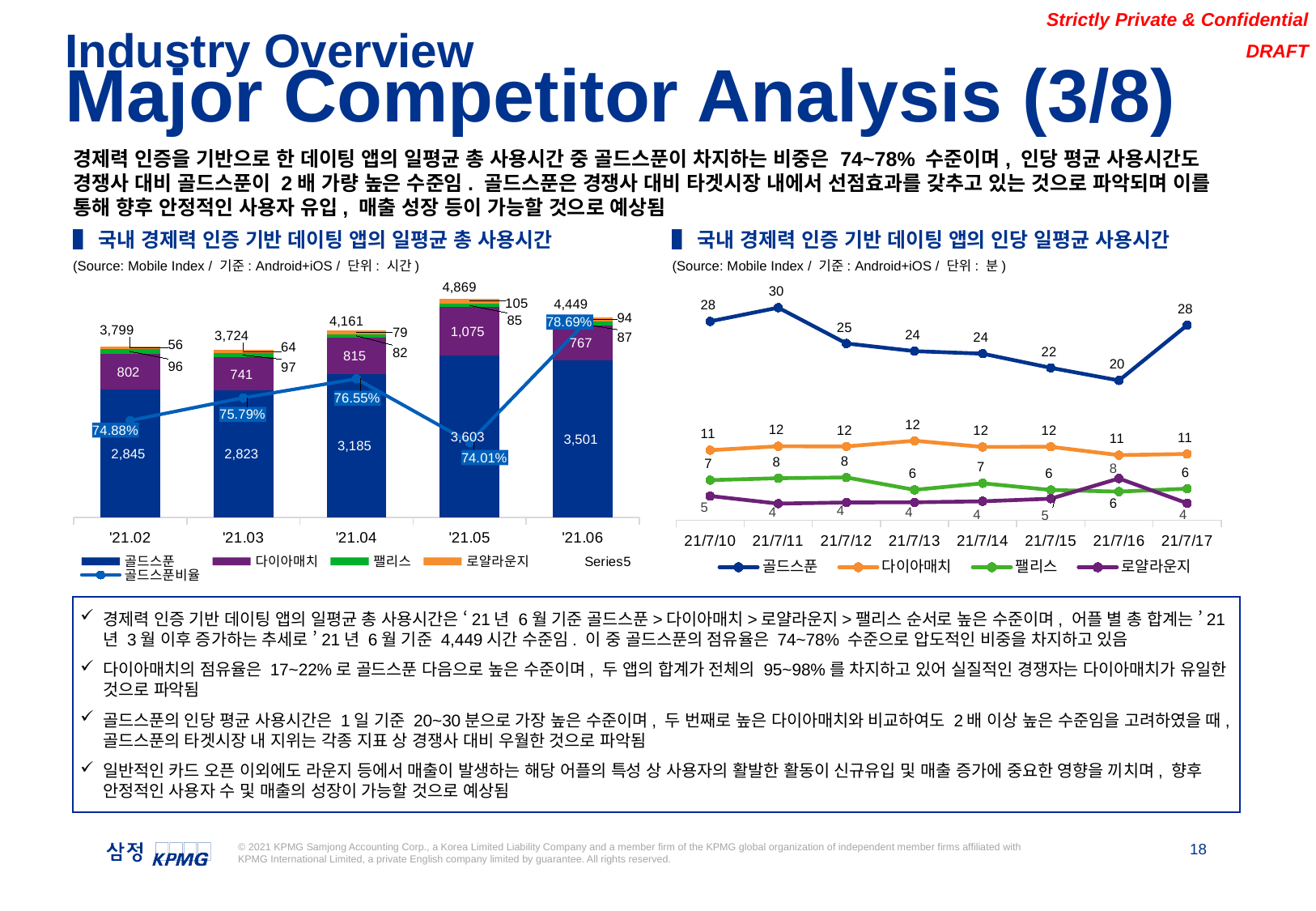

Industry Overview
Major Competitor Analysis (3/8)
경제력 인증을 기반으로 한 데이팅 앱의 일평균 총 사용시간 중 골드스푼이 차지하는 비중은 74~78% 수준이며, 인당 평균 사용시간도 경쟁사 대비 골드스푼이 2배 가량 높은 수준임. 골드스푼은 경쟁사 대비 타겟시장 내에서 선점효과를 갖추고 있는 것으로 파악되며 이를 통해 향후 안정적인 사용자 유입, 매출 성장 등이 가능할 것으로 예상됨
▌국내 경제력 인증 기반 데이팅 앱의 일평균 총 사용시간
▌국내 경제력 인증 기반 데이팅 앱의 인당 일평균 사용시간
(Source: Mobile Index / 기준: Android+iOS / 단위: 시간)
(Source: Mobile Index / 기준: Android+iOS / 단위: 분)

### Chart

| Category | 골드스푼 | 다이아매치 | 팰리스 | 로얄라운지 |  | 골드스푼비율 |
|---|---|---|---|---|---|---|
| '21.02 | 2844.6071428571427 | 801.6785714285714 | 95.96428571428571 | 56.392857142857146 | 3798.6428571428573 | 0.7488482728794117 |
| '21.03 | 2822.6451612903224 | 740.5483870967741 | 96.96774193548387 | 64.06451612903226 | 3724.2258064516127 | 0.7579146131259149 |
| '21.04 | 3185.233333333333 | 814.9666666666667 | 82.13333333333334 | 78.66666666666667 | 4161.0 | 0.7654970760233918 |
| '21.05 | 3603.0967741935483 | 1074.8064516129032 | 85.38709677419355 | 105.2258064516129 | 4868.516129032258 | 0.7400811004214042 |
| '21.06 | 3501.3 | 766.8 | 86.7 | 94.43333333333334 | 4449.233333333334 | 0.786944567228811 |

### Chart

| Category | 골드스푼 | 다이아매치 | 팰리스 | 로얄라운지 |
|---|---|---|---|---|
| 44387 | 28.25 | 11.233333333333333 | 7.283333333333333 | 5.183333333333334 |
| 44388 | 30.066666666666666 | 11.75 | 7.533333333333333 | 4.183333333333334 |
| 44389 | 25.333333333333332 | 11.733333333333333 | 7.633333333333334 | 4.333333333333333 |
| 44390 | 24.316666666666666 | 12.483333333333333 | 6.0 | 4.35 |
| 44391 | 23.983333333333334 | 11.666666666666666 | 6.866666666666666 | 4.483333333333333 |
| 44392 | 22.116666666666667 | 11.683333333333334 | 5.983333333333333 | 4.833333333333333 |
| 44393 | 20.45 | 10.583333333333334 | 5.766666666666667 | 7.5 |
| 44394 | 27.75 | 10.733333333333333 | 6.15 | 4.233333333333333 |
경제력 인증 기반 데이팅 앱의 일평균 총 사용시간은 ‘21년 6월 기준 골드스푼>다이아매치>로얄라운지>팰리스 순서로 높은 수준이며, 어플 별 총 합계는 ’21년 3월 이후 증가하는 추세로 ’21년 6월 기준 4,449시간 수준임. 이 중 골드스푼의 점유율은 74~78% 수준으로 압도적인 비중을 차지하고 있음
다이아매치의 점유율은 17~22%로 골드스푼 다음으로 높은 수준이며, 두 앱의 합계가 전체의 95~98%를 차지하고 있어 실질적인 경쟁자는 다이아매치가 유일한 것으로 파악됨
골드스푼의 인당 평균 사용시간은 1일 기준 20~30분으로 가장 높은 수준이며, 두 번째로 높은 다이아매치와 비교하여도 2배 이상 높은 수준임을 고려하였을 때, 골드스푼의 타겟시장 내 지위는 각종 지표 상 경쟁사 대비 우월한 것으로 파악됨
일반적인 카드 오픈 이외에도 라운지 등에서 매출이 발생하는 해당 어플의 특성 상 사용자의 활발한 활동이 신규유입 및 매출 증가에 중요한 영향을 끼치며, 향후 안정적인 사용자 수 및 매출의 성장이 가능할 것으로 예상됨